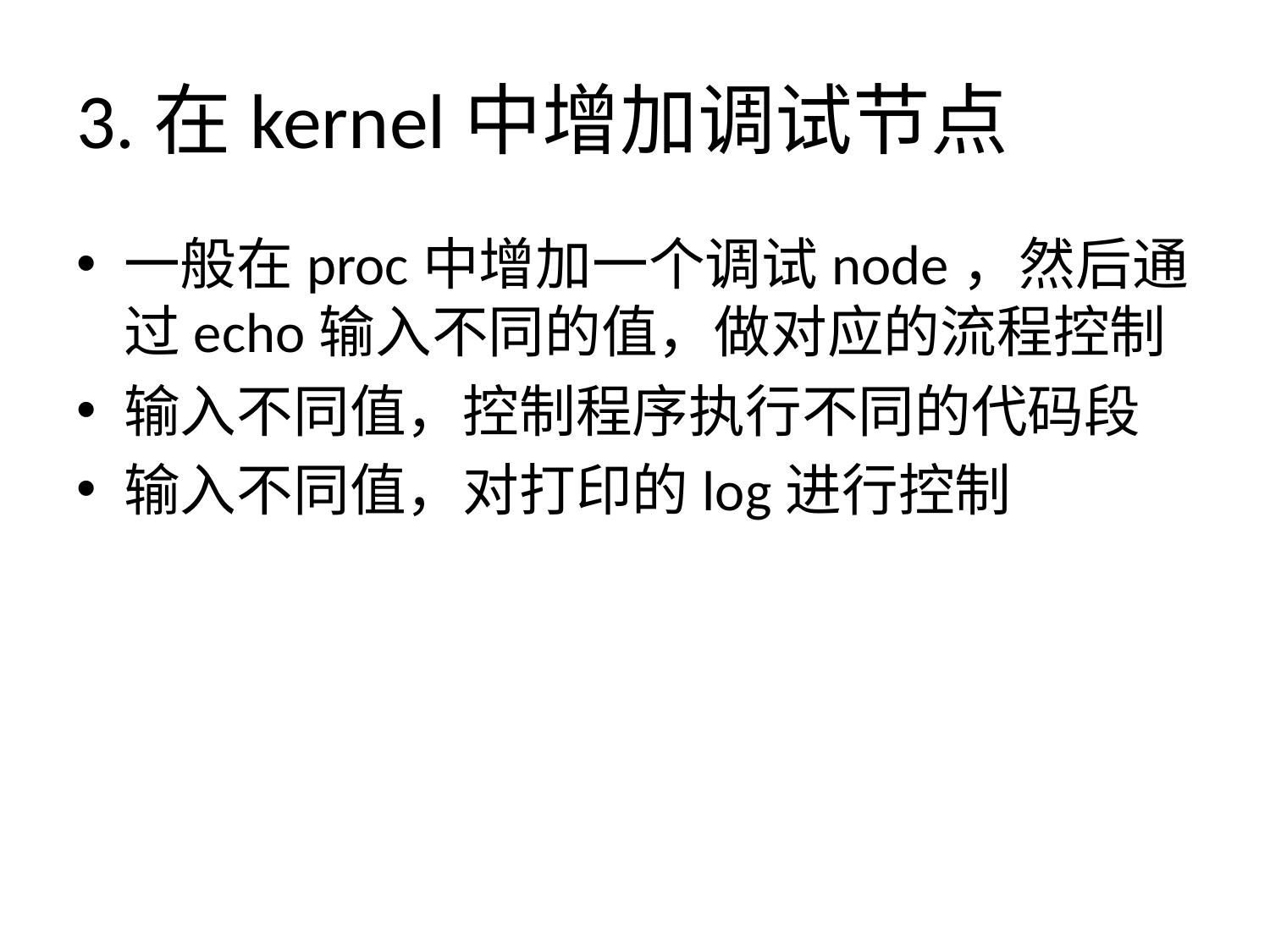

# 3.在kernel中增加调试节点
一般在proc中增加一个调试node，然后通过echo输入不同的值，做对应的流程控制
输入不同值，控制程序执行不同的代码段
输入不同值，对打印的log进行控制